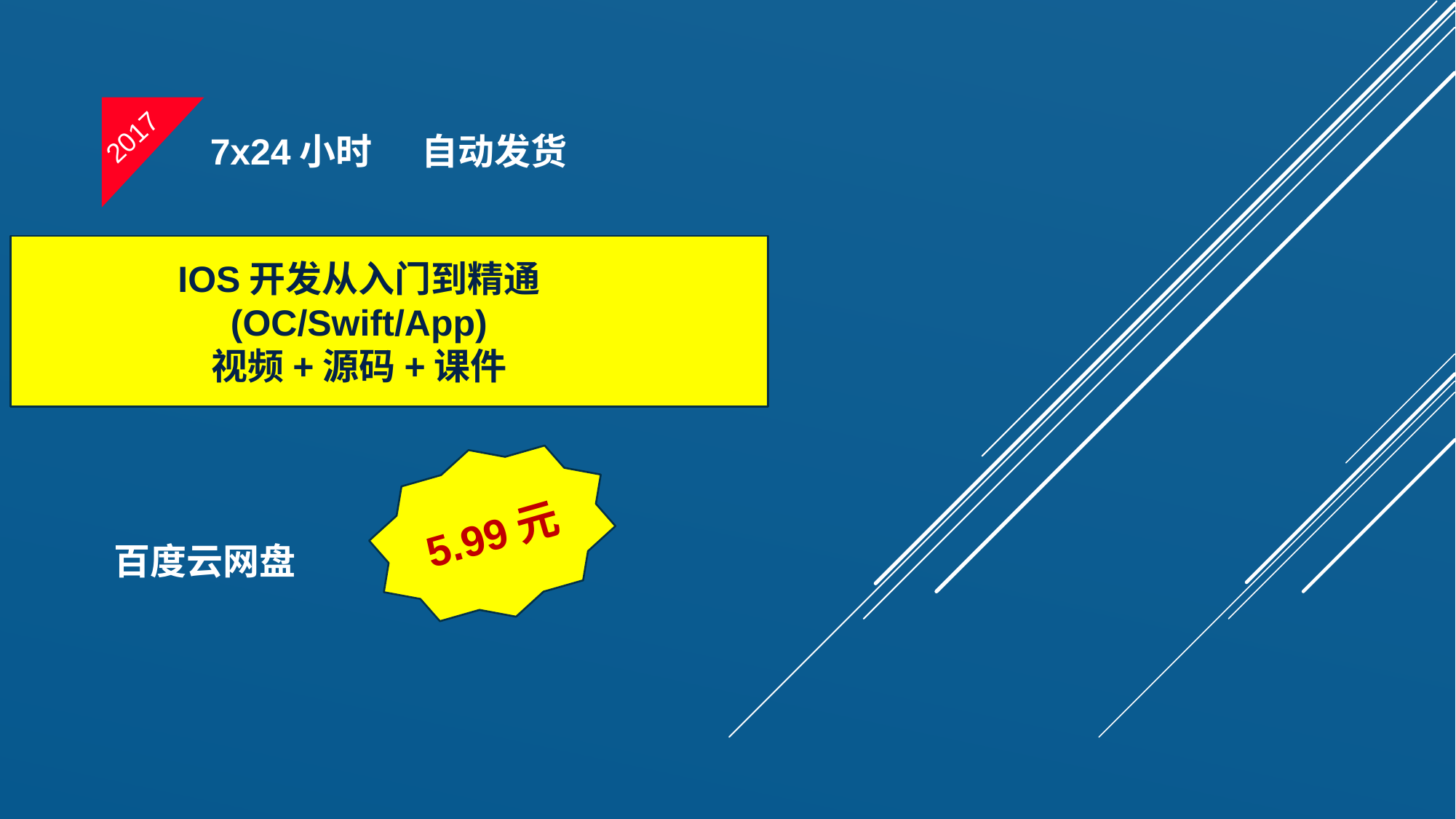

2017
7x24小时      自动发货

IOS开发从入门到精通
(OC/Swift/App)
视频+源码+课件
5.99元
百度云网盘